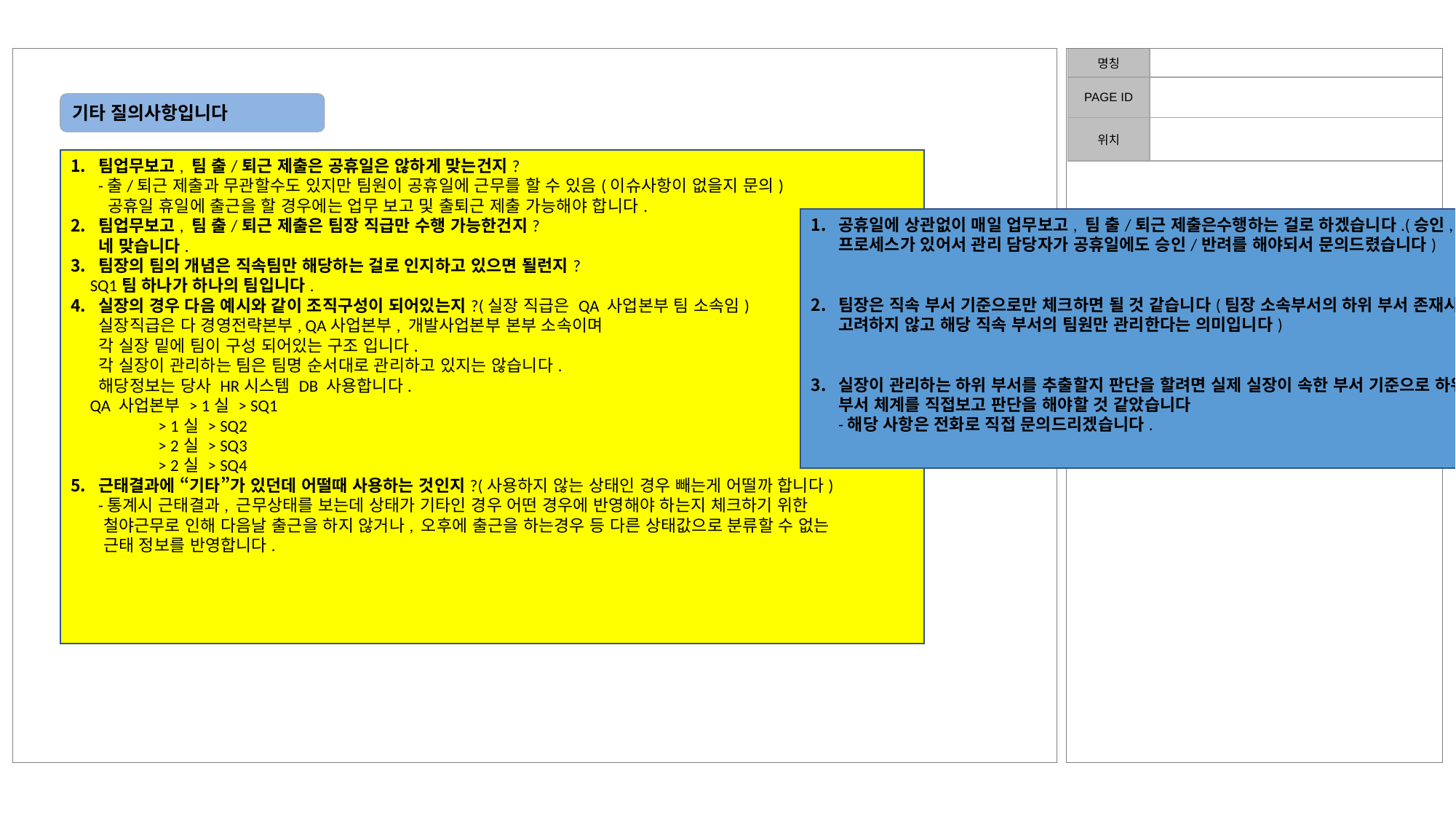

#

기타 질의사항입니다
팀업무보고, 팀 출/퇴근 제출은 공휴일은 않하게 맞는건지?
-출/퇴근 제출과 무관할수도 있지만 팀원이 공휴일에 근무를 할 수 있음(이슈사항이 없을지 문의)
       공휴일 휴일에 출근을 할 경우에는 업무 보고 및 출퇴근 제출 가능해야 합니다.
팀업무보고, 팀 출/퇴근 제출은 팀장 직급만 수행 가능한건지?
     네 맞습니다.
팀장의 팀의 개념은 직속팀만 해당하는 걸로 인지하고 있으면 될런지?
     SQ1팀 하나가 하나의 팀입니다.
실장의 경우 다음 예시와 같이 조직구성이 되어있는지?(실장 직급은 QA 사업본부 팀 소속임)
     실장직급은 다 경영전략본부, QA사업본부, 개발사업본부 본부 소속이며
     각 실장 밑에 팀이 구성 되어있는 구조 입니다.
     각 실장이 관리하는 팀은 팀명 순서대로 관리하고 있지는 않습니다.
     해당정보는 당사 HR시스템 DB 사용합니다.
     QA 사업본부 > 1실 > SQ1
                       > 1실 > SQ2
                       > 2실 > SQ3
                       > 2실 > SQ4
근태결과에 “기타”가 있던데 어떨때 사용하는 것인지?(사용하지 않는 상태인 경우 빼는게 어떨까 합니다)
-통계시 근태결과, 근무상태를 보는데 상태가 기타인 경우 어떤 경우에 반영해야 하는지 체크하기 위한
      철야근무로 인해 다음날 출근을 하지 않거나, 오후에 출근을 하는경우 등 다른 상태값으로 분류할 수 없는
      근태 정보를 반영합니다.
공휴일에 상관없이 매일 업무보고, 팀 출/퇴근 제출은수행하는 걸로 하겠습니다.(승인, 반려 프로세스가 있어서 관리 담당자가 공휴일에도 승인/반려를 해야되서 문의드렸습니다)
팀장은 직속 부서 기준으로만 체크하면 될 것 같습니다(팀장 소속부서의 하위 부서 존재시 고려하지 않고 해당 직속 부서의 팀원만 관리한다는 의미입니다)
실장이 관리하는 하위 부서를 추출할지 판단을 할려면 실제 실장이 속한 부서 기준으로 하위 부서 체계를 직접보고 판단을 해야할 것 같았습니다
-해당 사항은 전화로 직접 문의드리겠습니다.